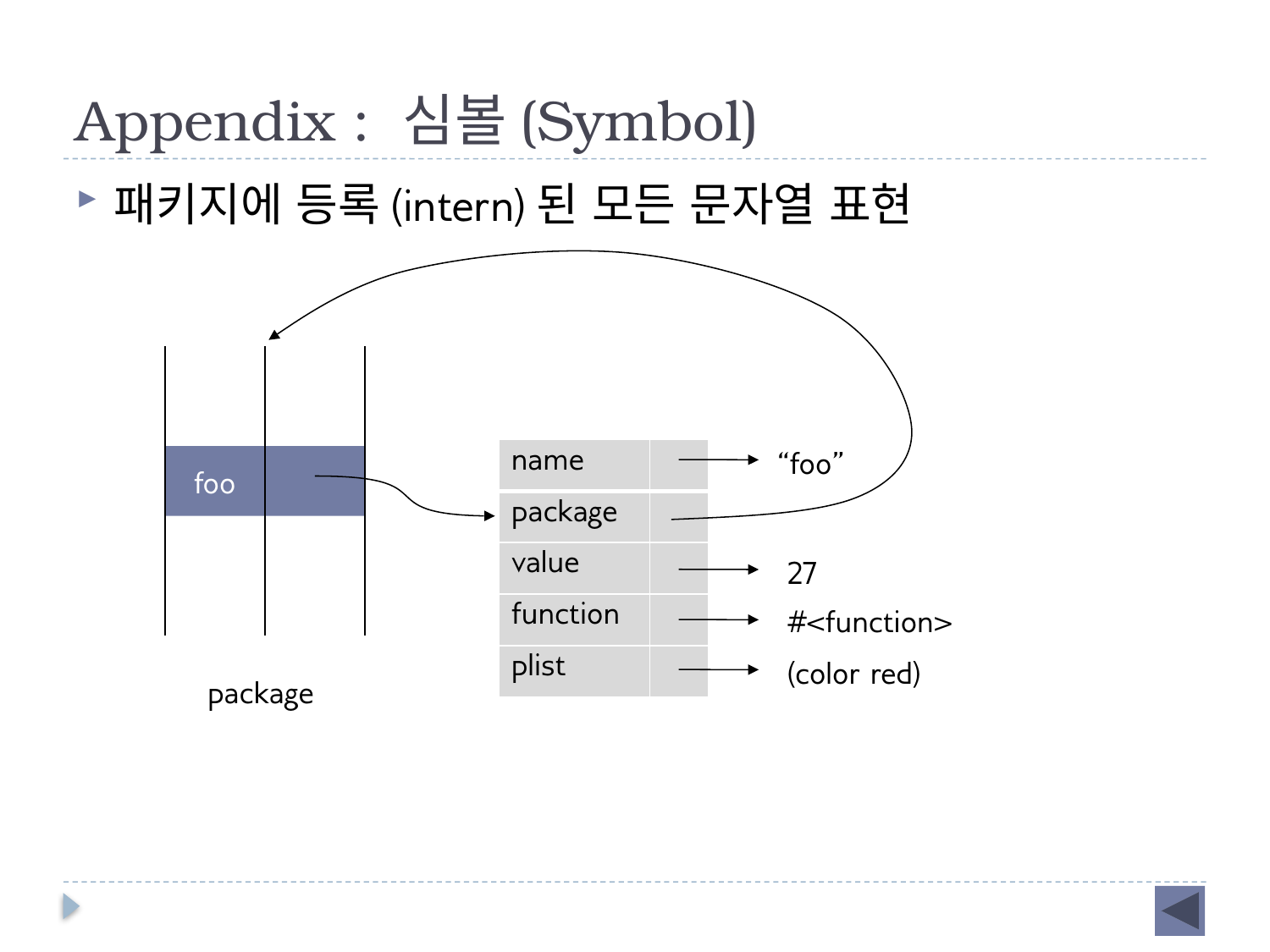

# Appendix : 심볼(Symbol)
패키지에 등록(intern)된 모든 문자열 표현

“foo”
| name |  |
| --- | --- |
| package |  |
| value |  |
| function |  |
| plist |  |
foo

27
#<function>
(color red)
package